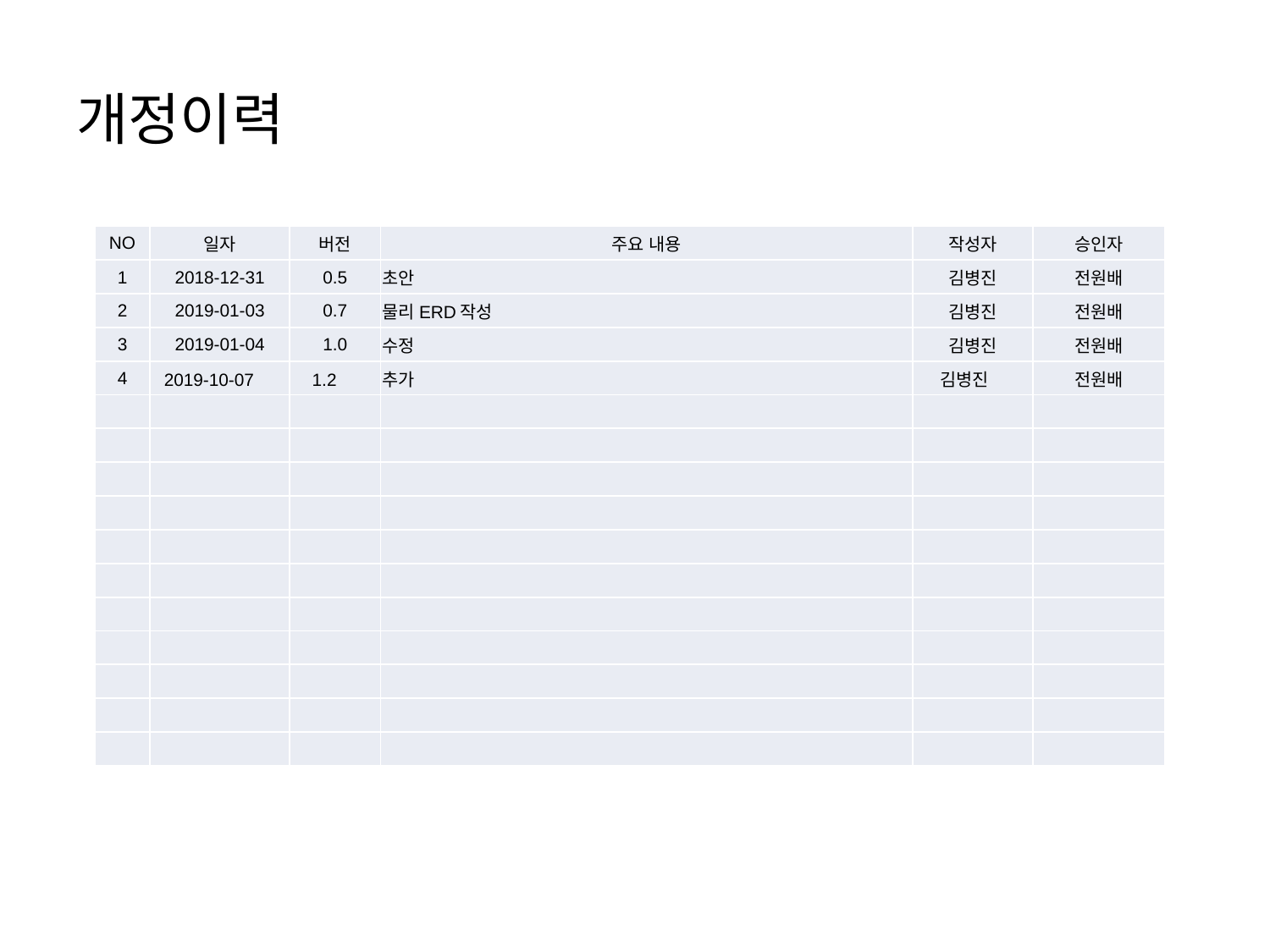

# 개정이력
| NO | 일자 | 버전 | 주요 내용 | 작성자 | 승인자 |
| --- | --- | --- | --- | --- | --- |
| 1 | 2018-12-31 | 0.5 | 초안 | 김병진 | 전원배 |
| 2 | 2019-01-03 | 0.7 | 물리ERD작성 | 김병진 | 전원배 |
| 3 | 2019-01-04 | 1.0 | 수정 | 김병진 | 전원배 |
| 4 | 2019-10-07 | 1.2 | 추가 | 김병진 | 전원배 |
|  |  |  |  |  |  |
|  |  |  |  |  |  |
|  |  |  |  |  |  |
|  |  |  |  |  |  |
|  |  |  |  |  |  |
|  |  |  |  |  |  |
|  |  |  |  |  |  |
|  |  |  |  |  |  |
|  |  |  |  |  |  |
|  |  |  |  |  |  |
|  |  |  |  |  |  |